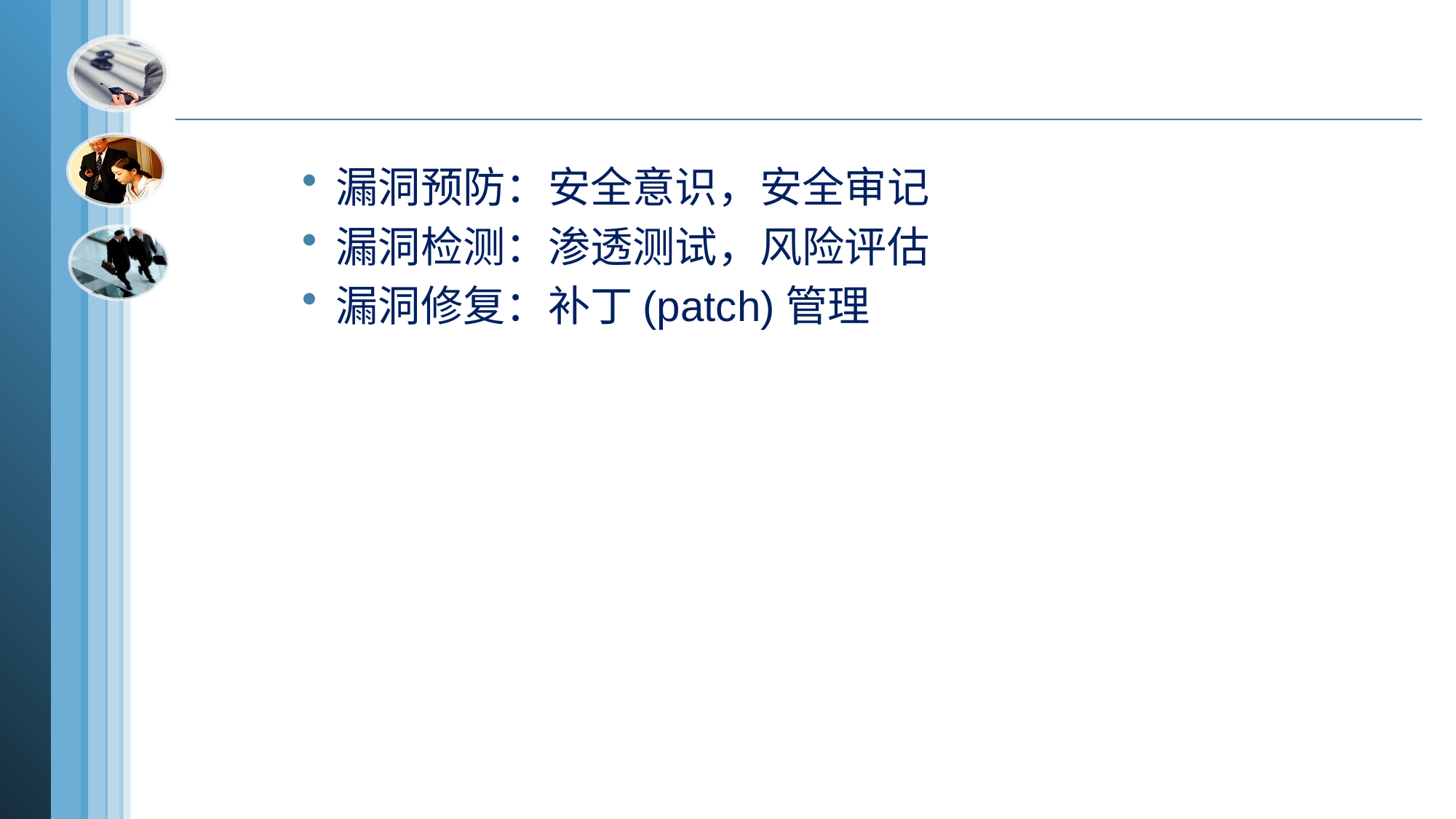

漏洞预防：安全意识，安全审记
漏洞检测：渗透测试，风险评估
漏洞修复：补丁(patch)管理